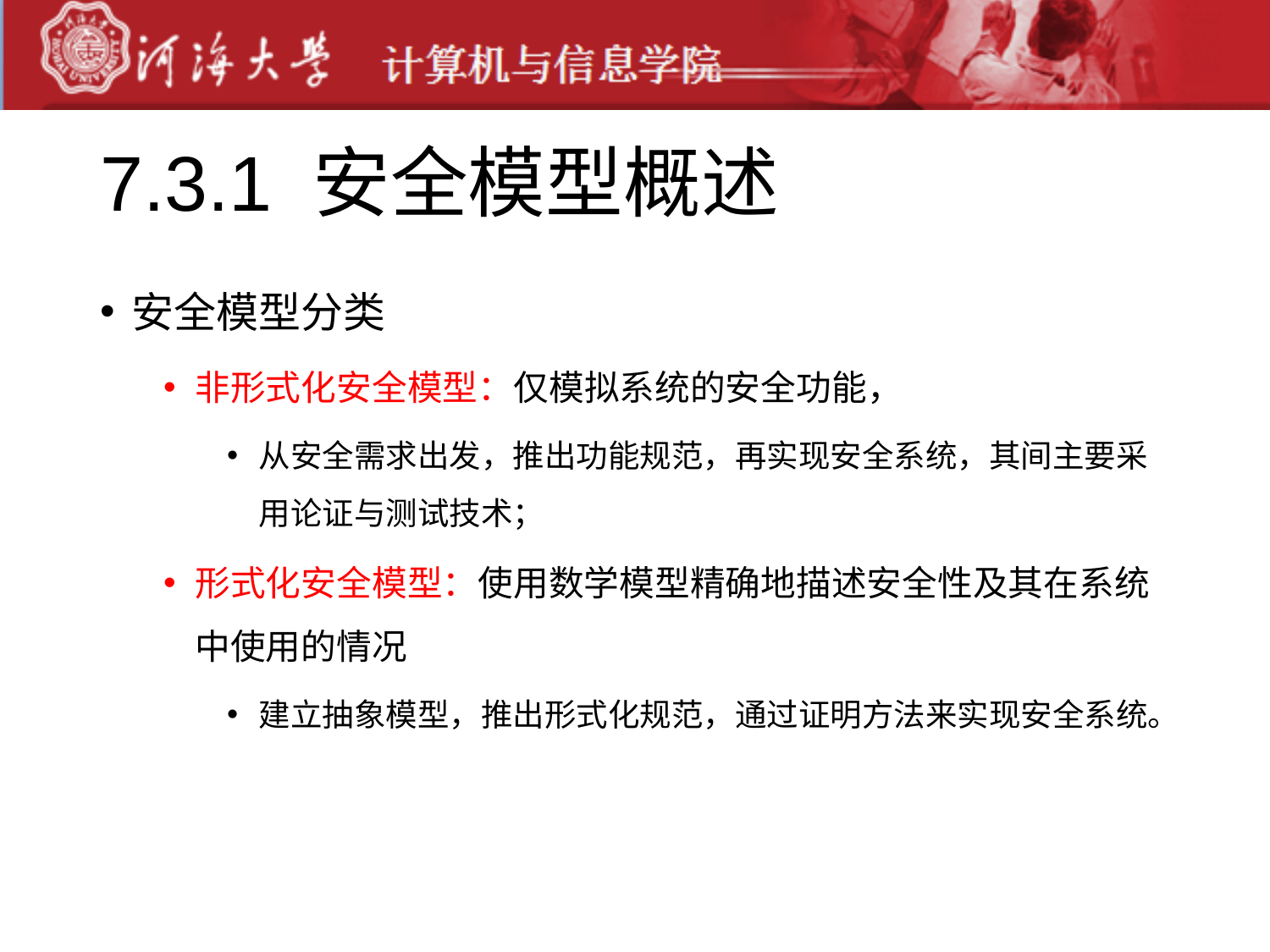

# 7.3.1 安全模型概述
安全模型分类
非形式化安全模型：仅模拟系统的安全功能，
从安全需求出发，推出功能规范，再实现安全系统，其间主要采用论证与测试技术；
形式化安全模型：使用数学模型精确地描述安全性及其在系统中使用的情况
建立抽象模型，推出形式化规范，通过证明方法来实现安全系统。